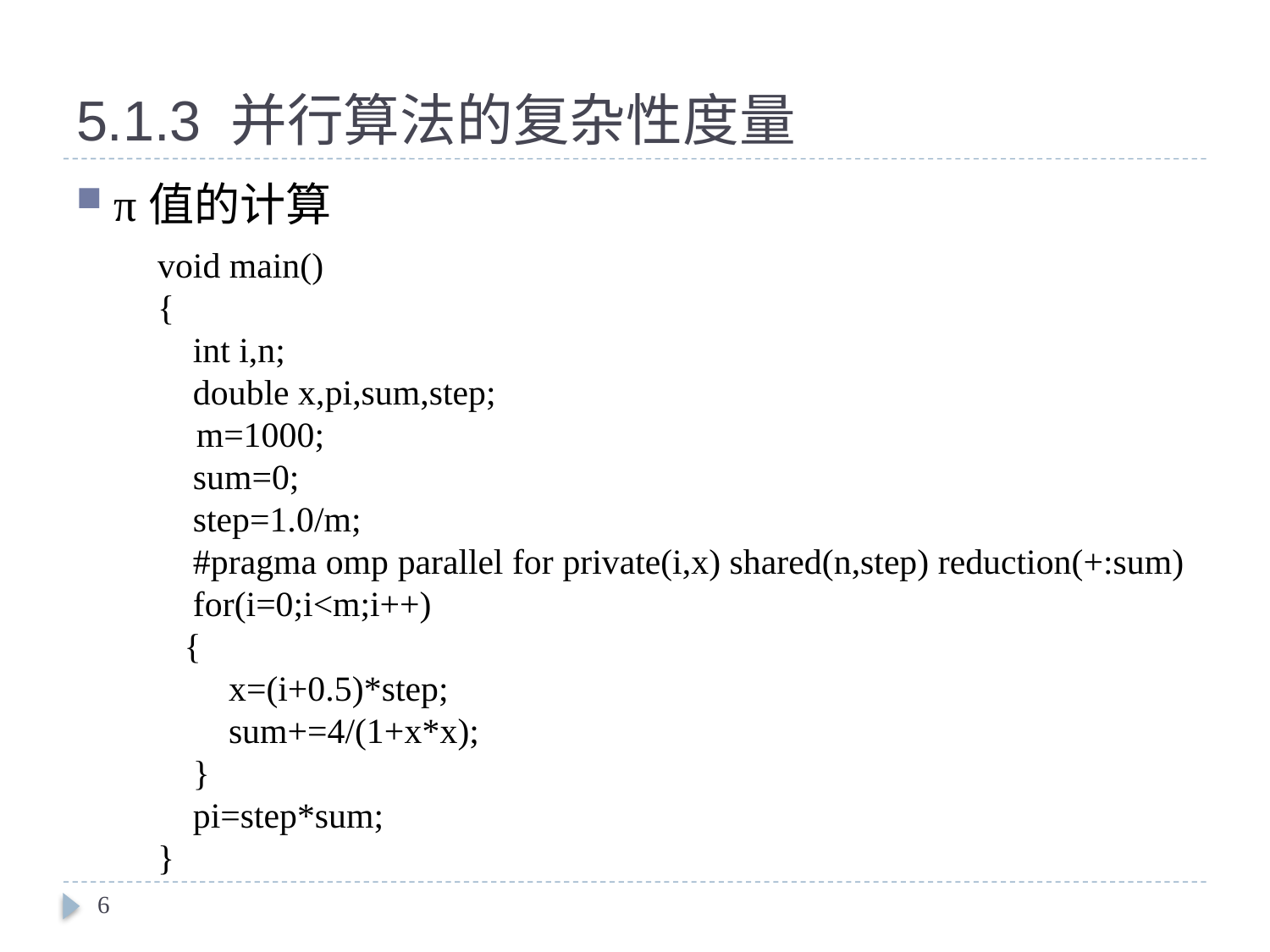

# 5.1.3 并行算法的复杂性度量
π值的计算
void main()
{
    int i,n;
    double x,pi,sum,step;
    m=1000;
    sum=0;
    step=1.0/m;
    #pragma omp parallel for private(i,x) shared(n,step) reduction(+:sum)
    for(i=0;i<m;i++)
   {
        x=(i+0.5)*step;
        sum+=4/(1+x*x);
    }
    pi=step*sum;
}
6